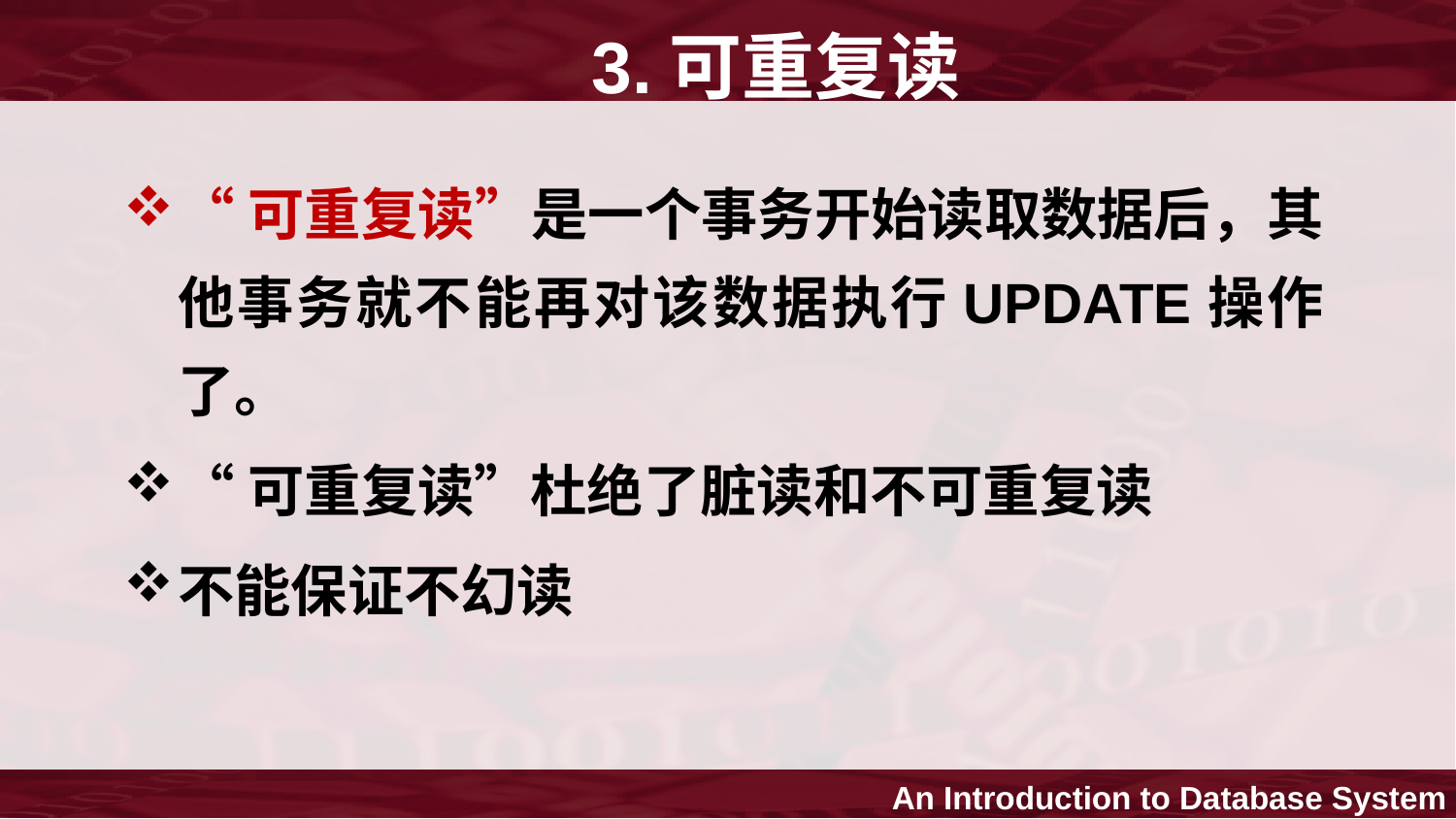

3.可重复读
“可重复读”是一个事务开始读取数据后，其他事务就不能再对该数据执行UPDATE操作了。
“可重复读”杜绝了脏读和不可重复读
不能保证不幻读